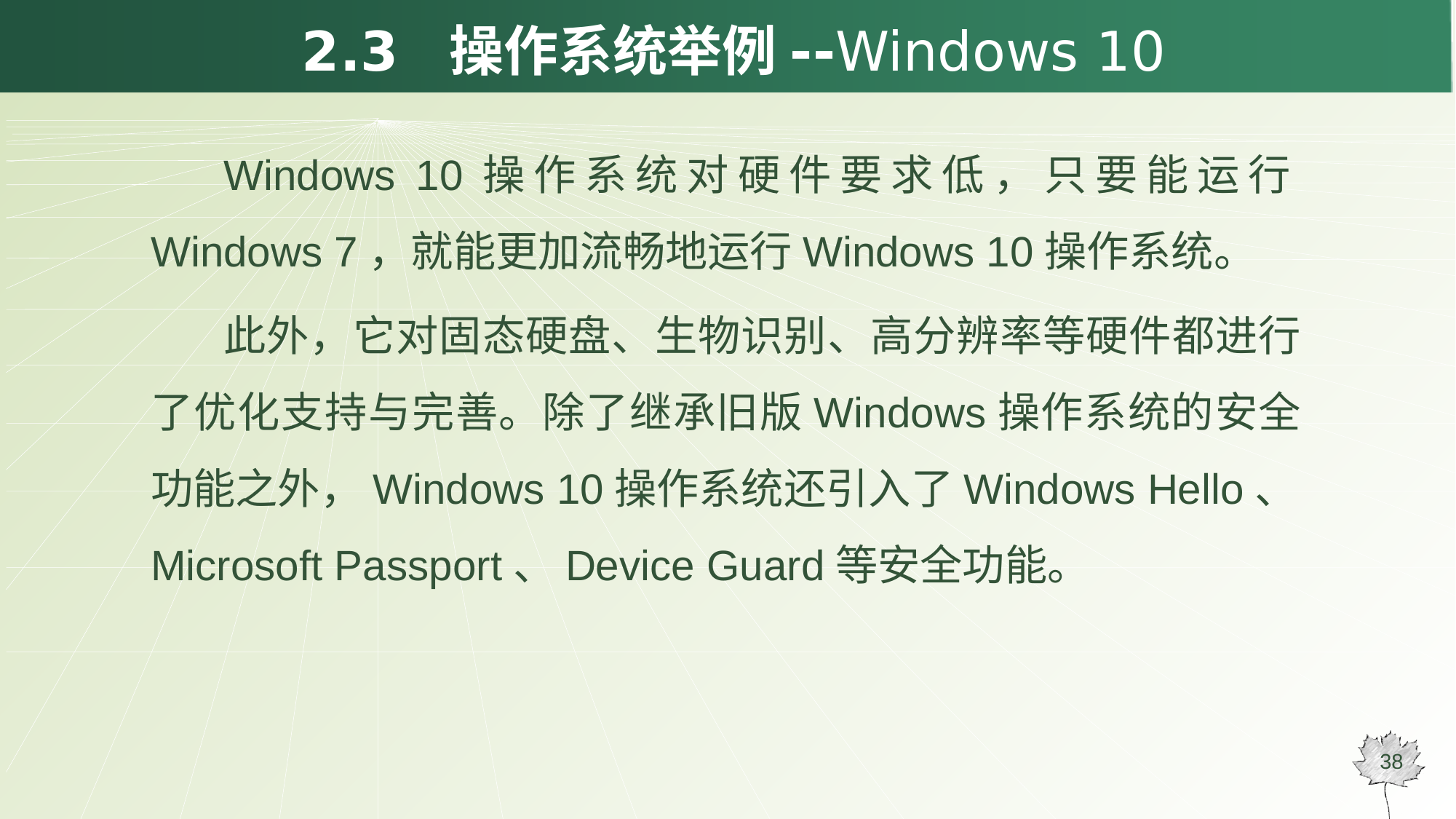

# 2.3  操作系统举例--Windows 10
Windows 10操作系统对硬件要求低，只要能运行Windows 7，就能更加流畅地运行Windows 10操作系统。
此外，它对固态硬盘、生物识别、高分辨率等硬件都进行了优化支持与完善。除了继承旧版Windows操作系统的安全功能之外，Windows 10操作系统还引入了Windows Hello、Microsoft Passport、Device Guard等安全功能。
38